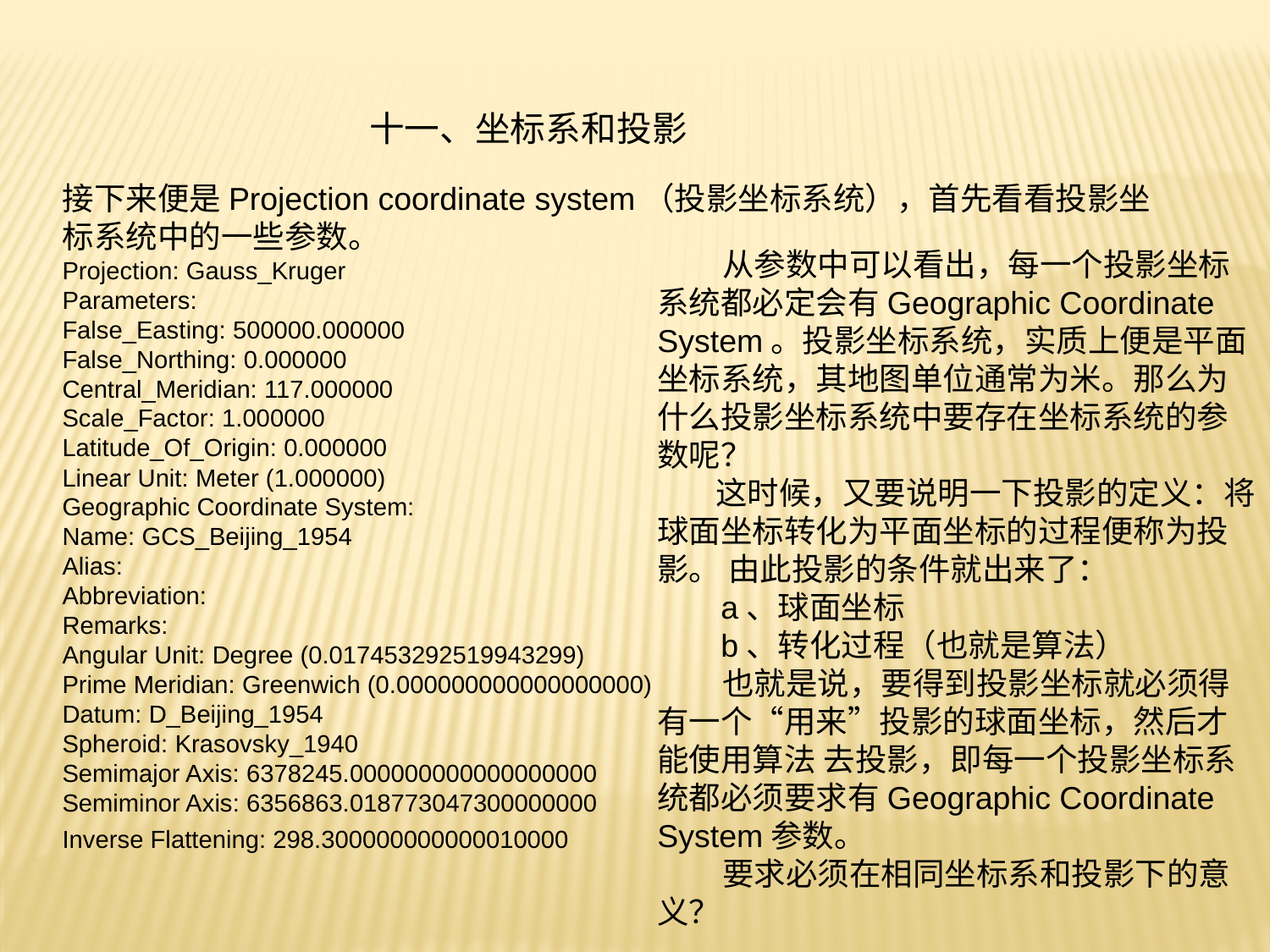

十一、坐标系和投影
接下来便是Projection coordinate system（投影坐标系统），首先看看投影坐
标系统中的一些参数。
Projection: Gauss_Kruger
Parameters:
False_Easting: 500000.000000
False_Northing: 0.000000
Central_Meridian: 117.000000
Scale_Factor: 1.000000
Latitude_Of_Origin: 0.000000
Linear Unit: Meter (1.000000)
Geographic Coordinate System:
Name: GCS_Beijing_1954
Alias:
Abbreviation:
Remarks:
Angular Unit: Degree (0.017453292519943299)
Prime Meridian: Greenwich (0.000000000000000000)
Datum: D_Beijing_1954
Spheroid: Krasovsky_1940
Semimajor Axis: 6378245.000000000000000000
Semiminor Axis: 6356863.018773047300000000
Inverse Flattening: 298.300000000000010000
        从参数中可以看出，每一个投影坐标系统都必定会有Geographic Coordinate System。投影坐标系统，实质上便是平面坐标系统，其地图单位通常为米。那么为什么投影坐标系统中要存在坐标系统的参数呢？
       这时候，又要说明一下投影的定义：将球面坐标转化为平面坐标的过程便称为投影。 由此投影的条件就出来了：
a、球面坐标
b、转化过程（也就是算法）
        也就是说，要得到投影坐标就必须得有一个“用来”投影的球面坐标，然后才能使用算法 去投影，即每一个投影坐标系统都必须要求有Geographic Coordinate System参数。
        要求必须在相同坐标系和投影下的意义？